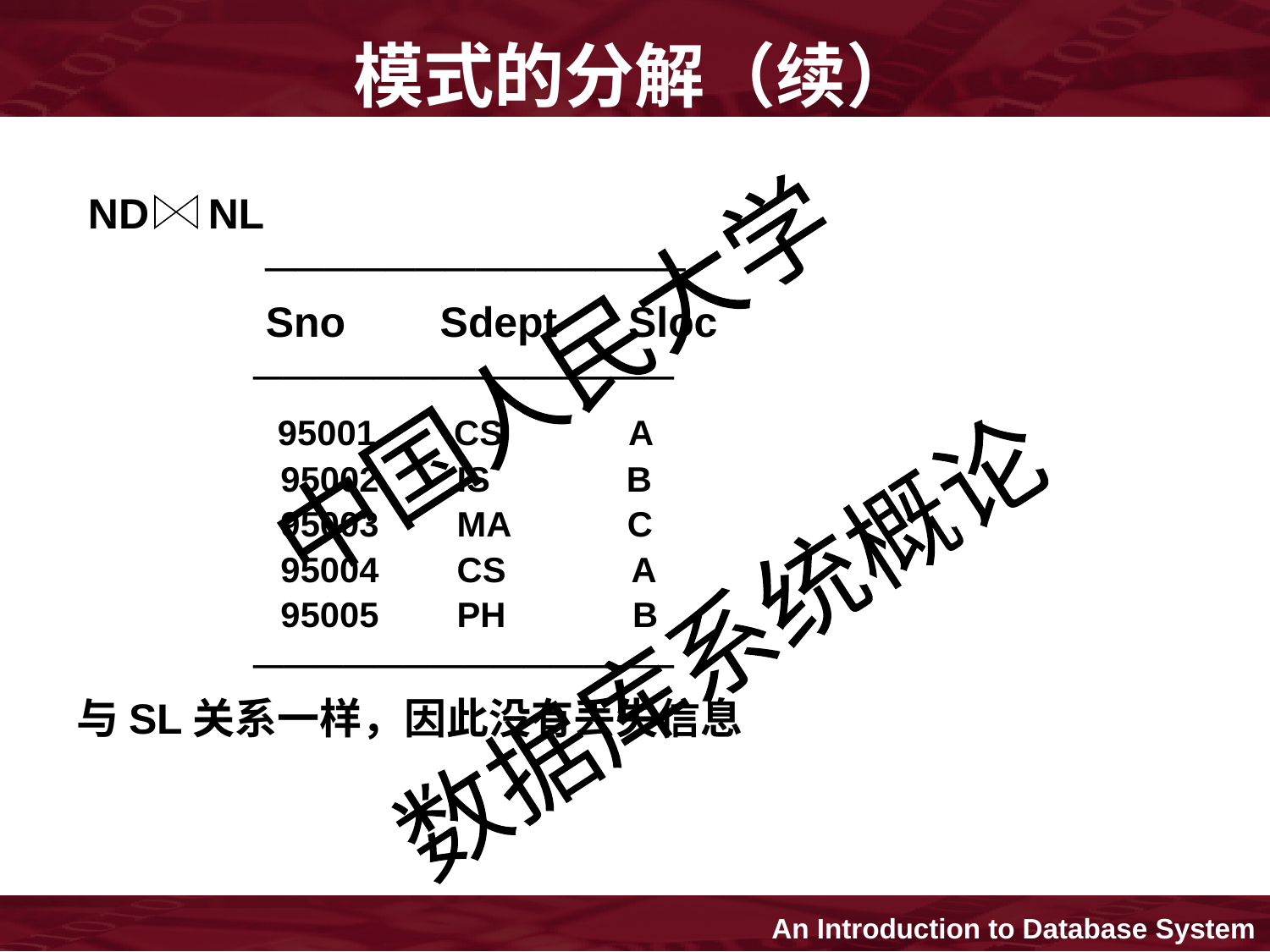

# 模式的分解（续）
 ND     NL
                ──────────────
                Sno        Sdept      Sloc
               ──────────────
                 95001        CS             A
                     95002        IS              B
                     95003        MA            C
                     95004        CS             A
                     95005        PH             B
               ──────────────
与SL关系一样，因此没有丢失信息